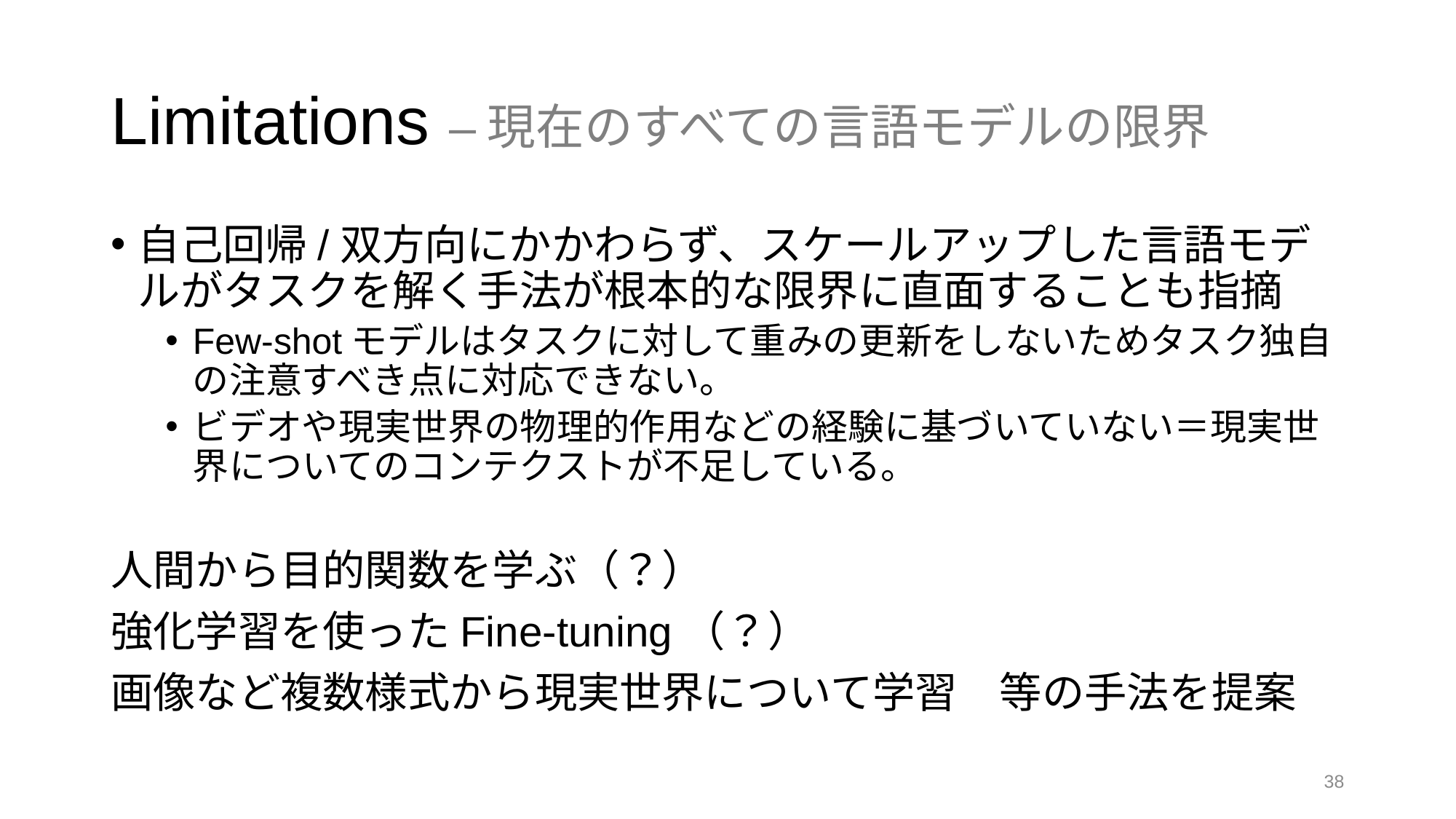

# Limitations –現在のすべての言語モデルの限界
自己回帰/双方向にかかわらず、スケールアップした言語モデルがタスクを解く手法が根本的な限界に直面することも指摘
Few-shotモデルはタスクに対して重みの更新をしないためタスク独自の注意すべき点に対応できない。
ビデオや現実世界の物理的作用などの経験に基づいていない＝現実世界についてのコンテクストが不足している。

人間から目的関数を学ぶ（？）
強化学習を使ったFine-tuning（？）
画像など複数様式から現実世界について学習　等の手法を提案
38